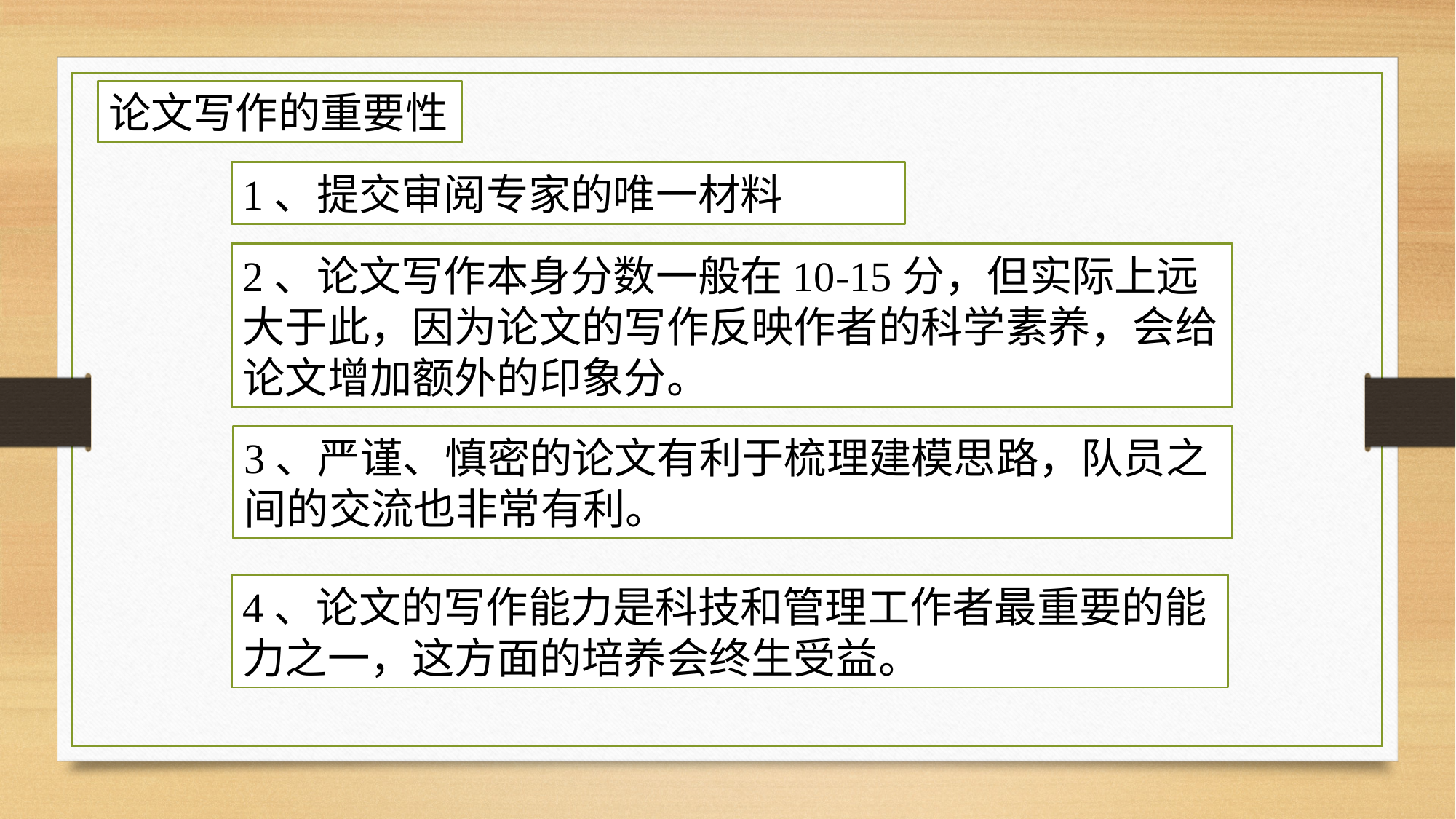

论文写作的重要性
1、提交审阅专家的唯一材料
2、论文写作本身分数一般在10-15分，但实际上远大于此，因为论文的写作反映作者的科学素养，会给论文增加额外的印象分。
3、严谨、慎密的论文有利于梳理建模思路，队员之间的交流也非常有利。
4、论文的写作能力是科技和管理工作者最重要的能力之一，这方面的培养会终生受益。